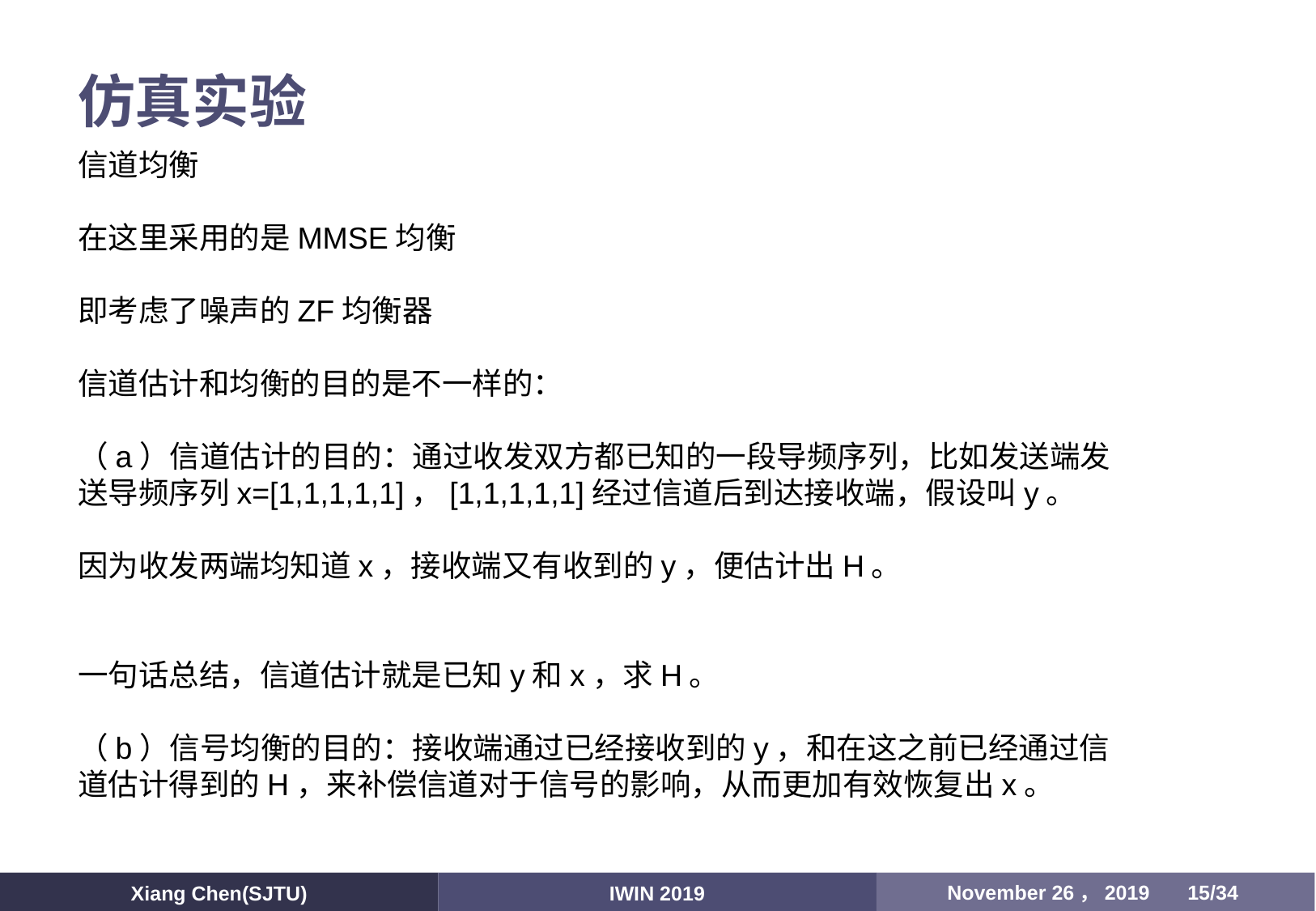

# 仿真实验
信道均衡

在这里采用的是MMSE均衡

即考虑了噪声的ZF均衡器

信道估计和均衡的目的是不一样的：

（a）信道估计的目的：通过收发双方都已知的一段导频序列，比如发送端发送导频序列x=[1,1,1,1,1]，[1,1,1,1,1]经过信道后到达接收端，假设叫y。

因为收发两端均知道x，接收端又有收到的y，便估计出H。

一句话总结，信道估计就是已知y和x，求H。

（b）信号均衡的目的：接收端通过已经接收到的y，和在这之前已经通过信道估计得到的H，来补偿信道对于信号的影响，从而更加有效恢复出x。
15/34
November 26，2019